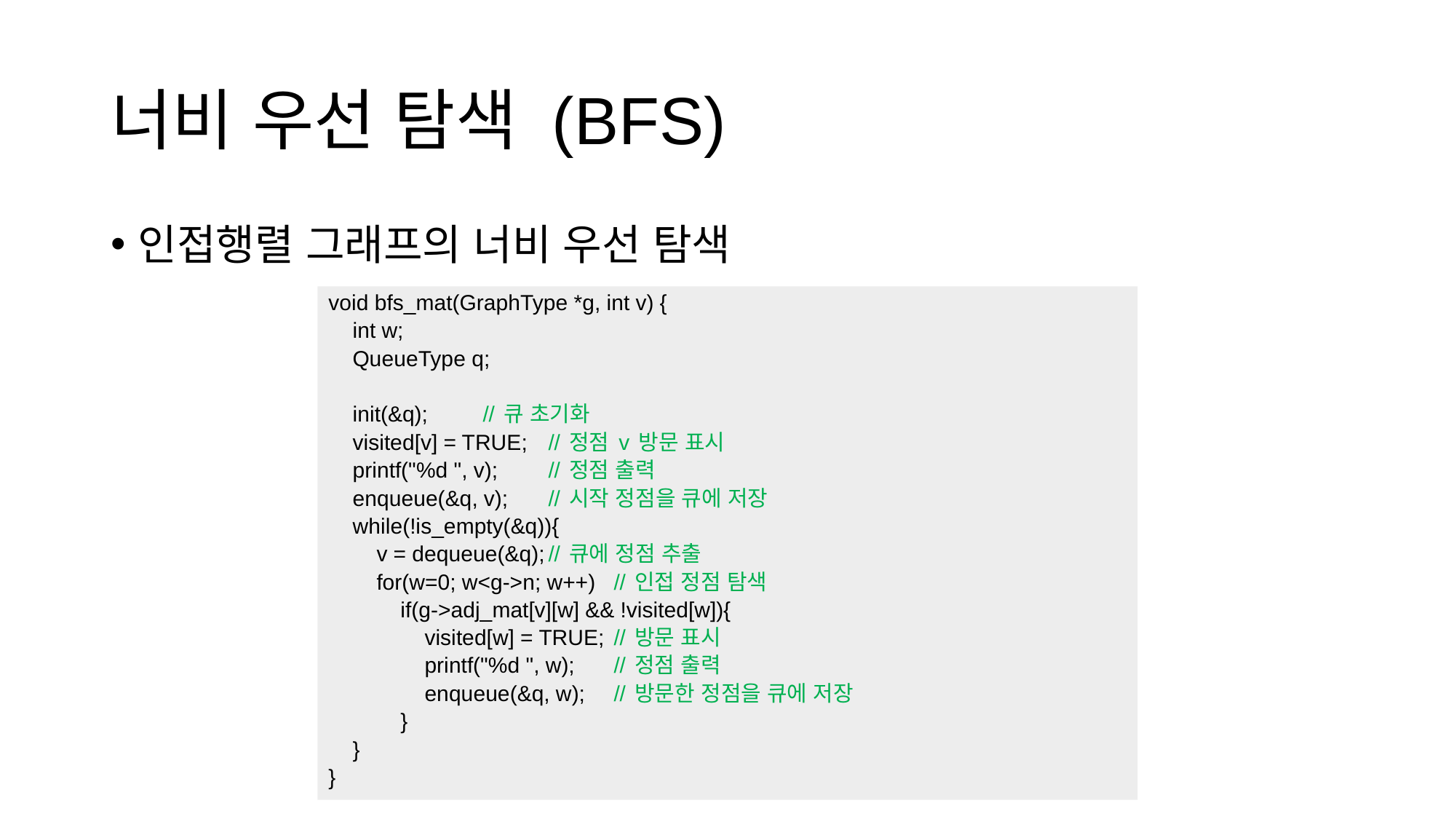

# 너비 우선 탐색 (BFS)
인접행렬 그래프의 너비 우선 탐색
void bfs_mat(GraphType *g, int v) {
    int w;
    QueueType q;

    init(&q);     		// 큐 초기화
    visited[v] = TRUE; 	// 정점 v 방문 표시
    printf("%d ", v);    	// 정점 출력
    enqueue(&q, v);	// 시작 정점을 큐에 저장
    while(!is_empty(&q)){
        v = dequeue(&q);	// 큐에 정점 추출
        for(w=0; w<g->n; w++)	// 인접 정점 탐색
            if(g->adj_mat[v][w] && !visited[w]){
                visited[w] = TRUE;	// 방문 표시
                printf("%d ", w);	// 정점 출력
                enqueue(&q, w); 	// 방문한 정점을 큐에 저장
            }
    }
}